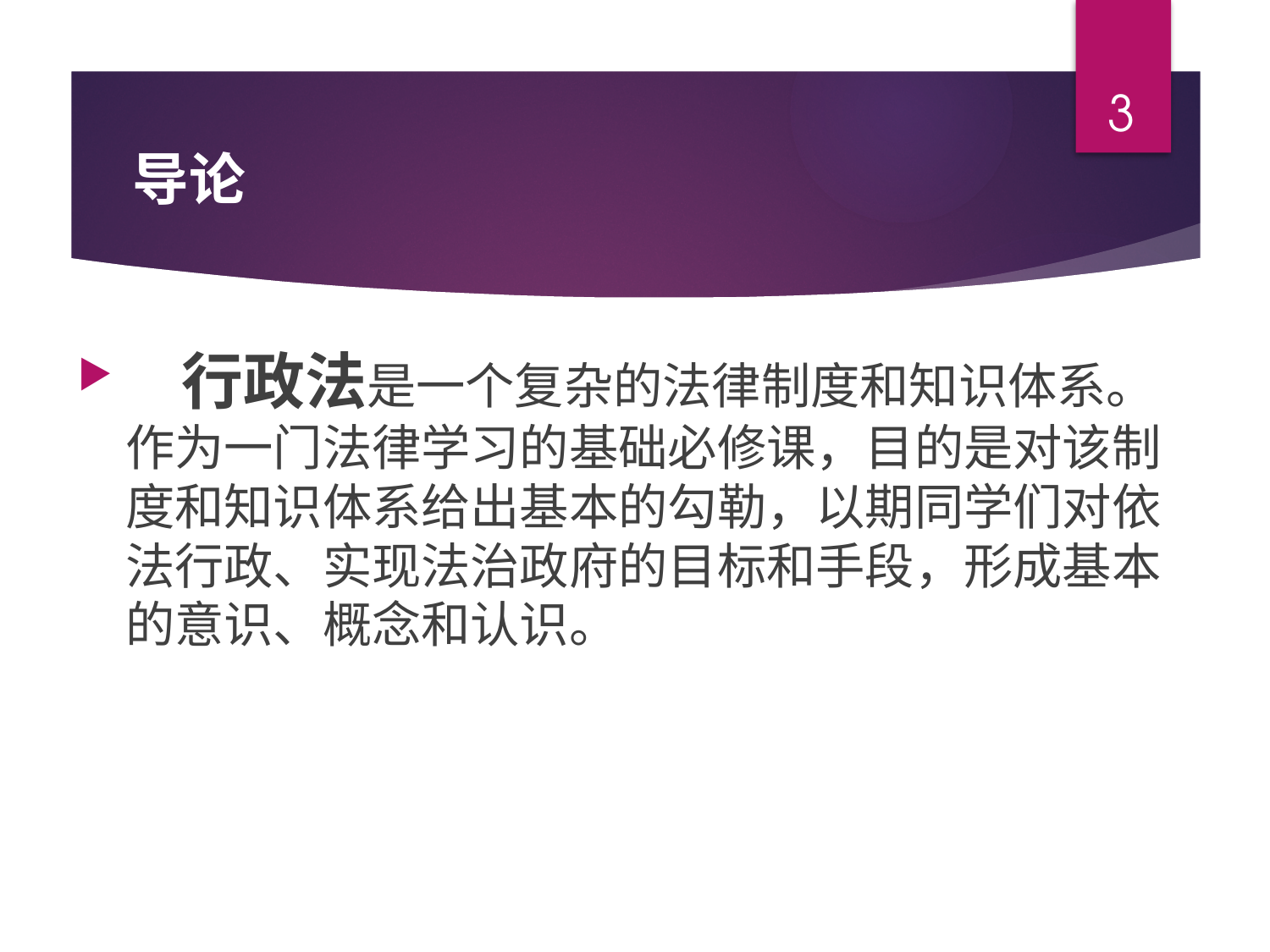

3
# 导论
    行政法是一个复杂的法律制度和知识体系。作为一门法律学习的基础必修课，目的是对该制度和知识体系给出基本的勾勒，以期同学们对依法行政、实现法治政府的目标和手段，形成基本的意识、概念和认识。